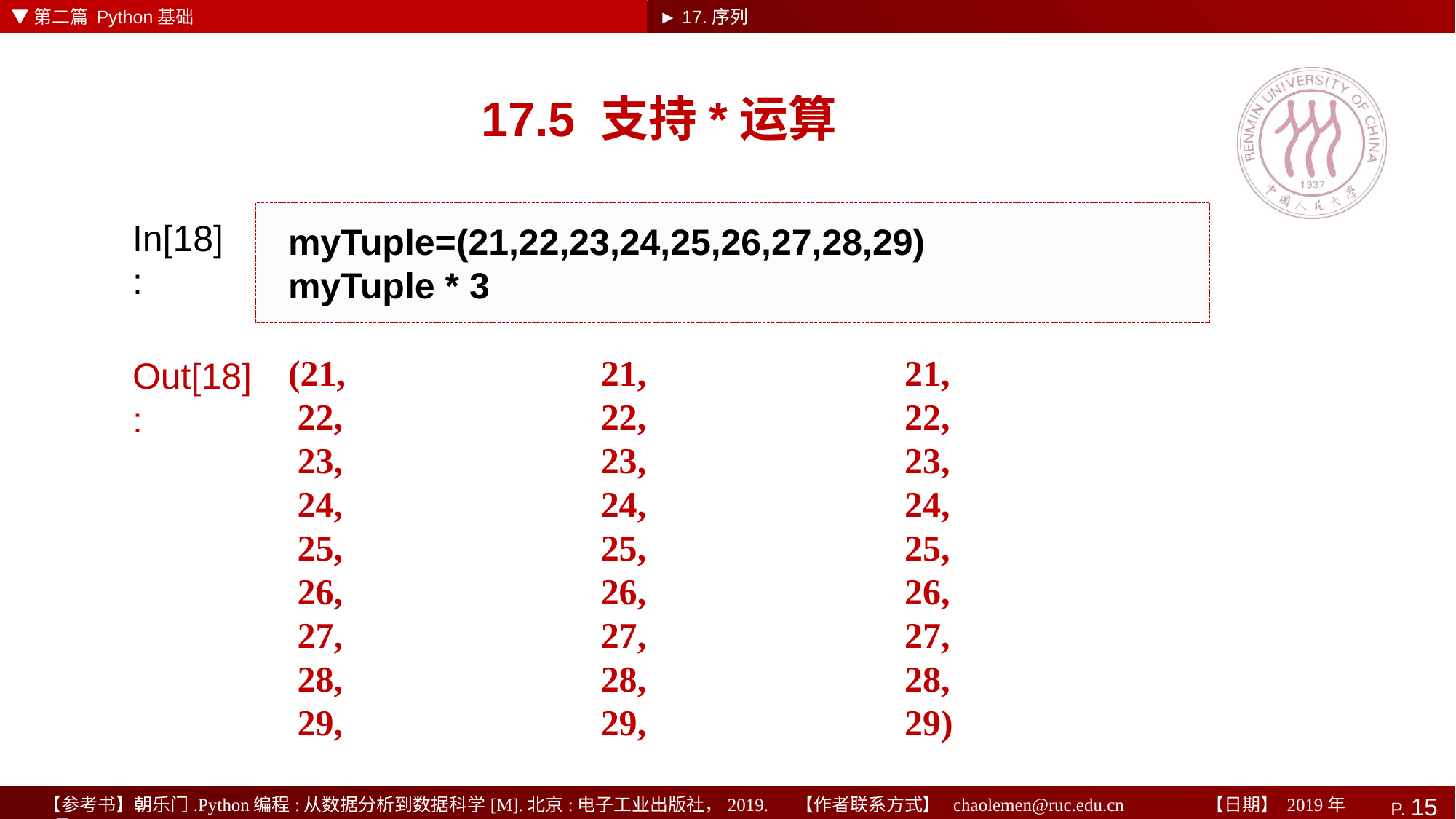

▼第二篇 Python基础
► 17.序列
# 17.5 支持*运算
myTuple=(21,22,23,24,25,26,27,28,29)
myTuple * 3
In[18]:
(21,
 22,
 23,
 24,
 25,
 26,
 27,
 28,
 29,
 21,
 22,
 23,
 24,
 25,
 26,
 27,
 28,
 29,
 21,
 22,
 23,
 24,
 25,
 26,
 27,
 28,
 29)
Out[18]: